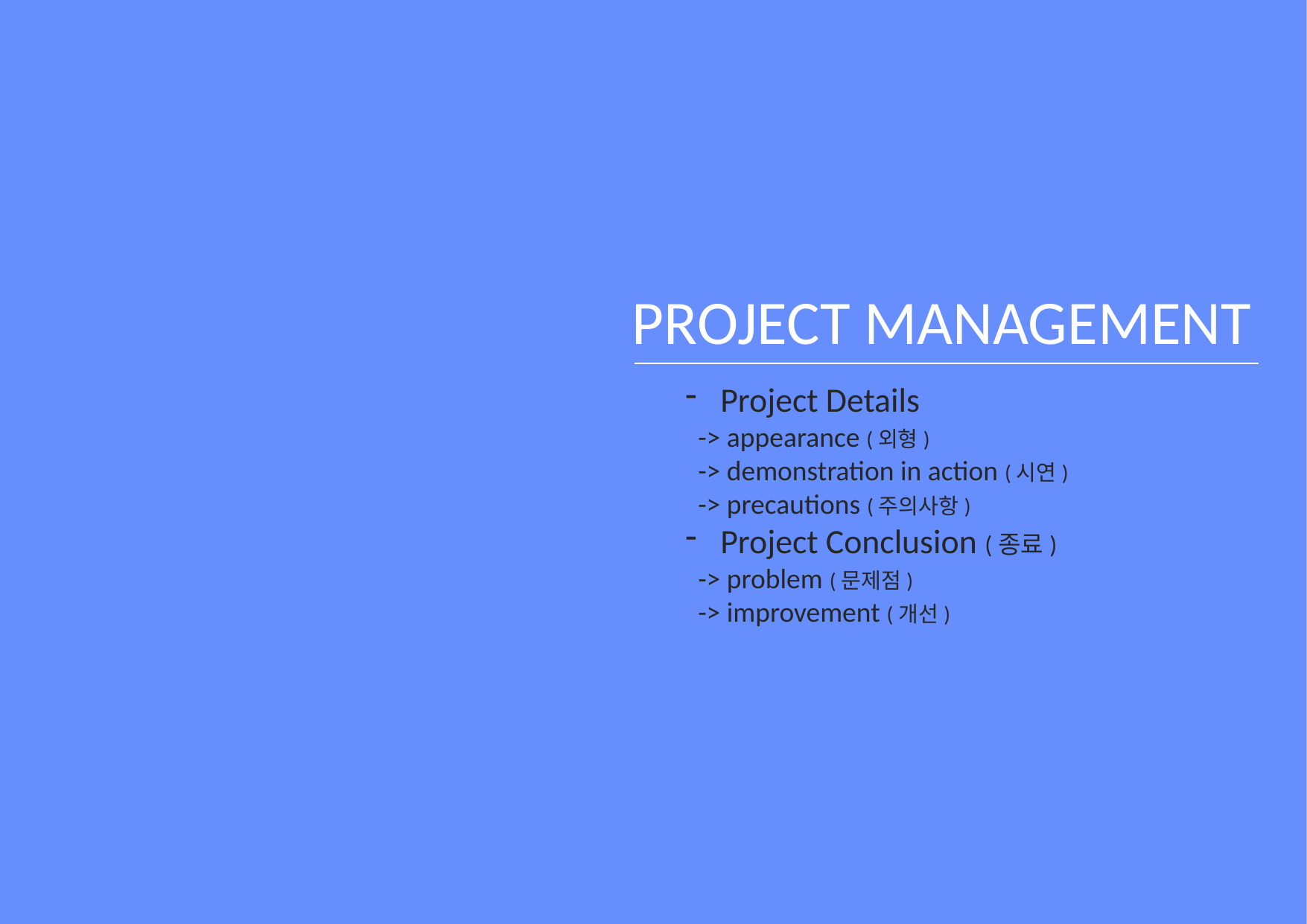

06
PROJECT MANAGEMENT
Project Details
  -> appearance (외형)
  -> demonstration in action (시연)
  -> precautions (주의사항)
Project Conclusion (종료)
  -> problem (문제점)
  -> improvement (개선)